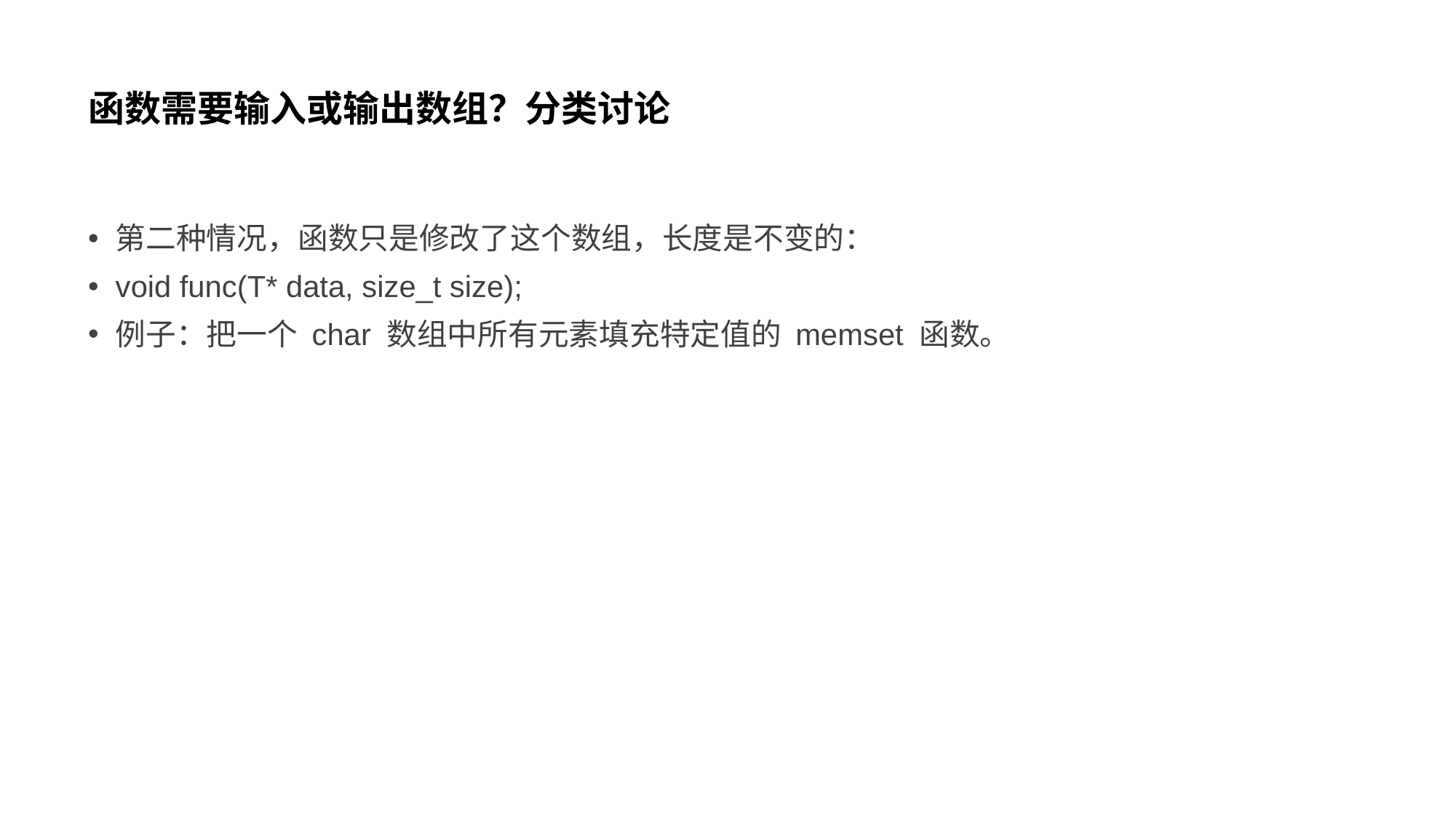

# 函数需要输入或输出数组？分类讨论
第二种情况，函数只是修改了这个数组，长度是不变的：
void func(T* data, size_t size);
例子：把一个 char 数组中所有元素填充特定值的 memset 函数。